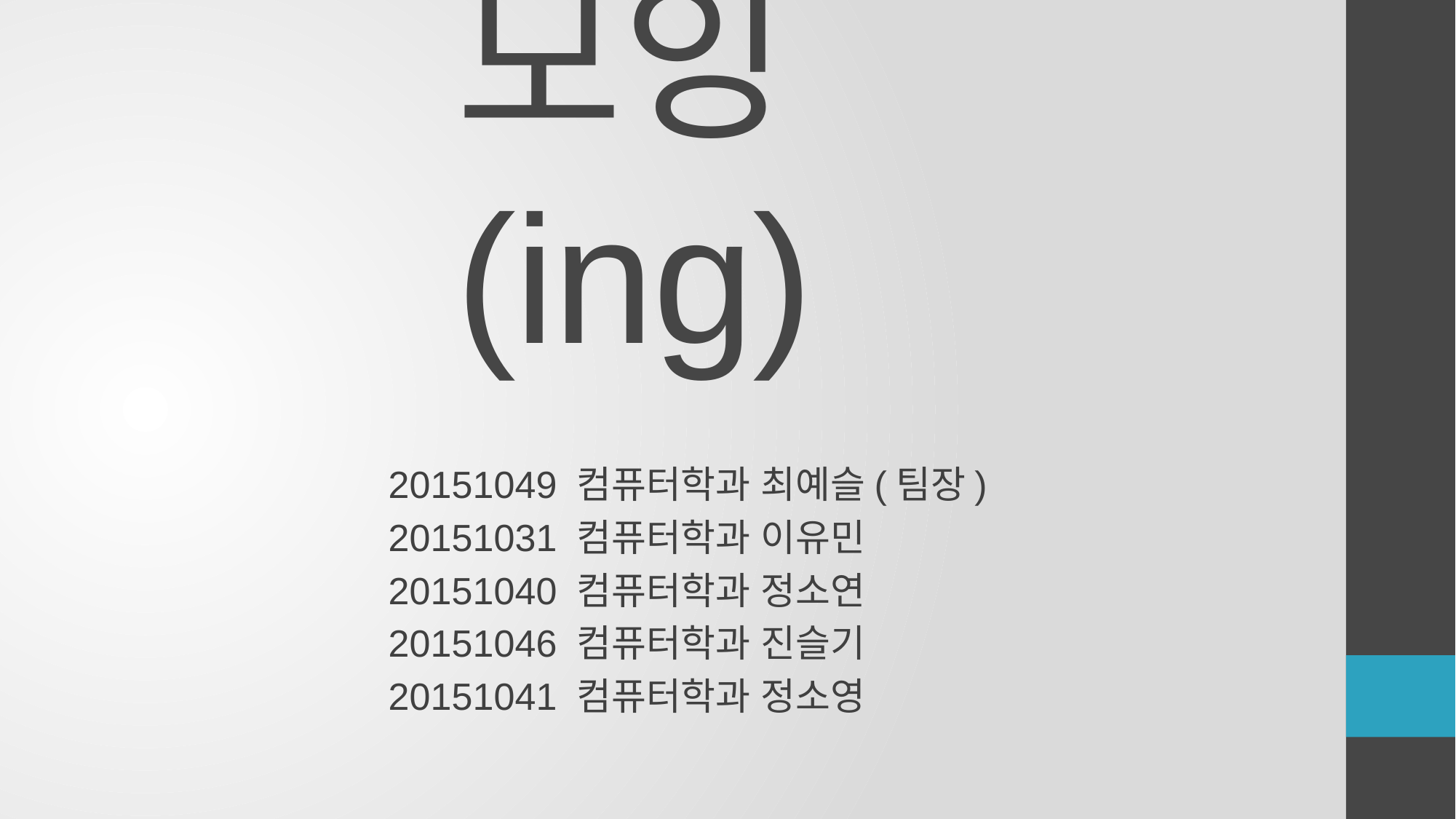

# 모잉(ing)
20151049 컴퓨터학과 최예슬(팀장)
20151031 컴퓨터학과 이유민
20151040 컴퓨터학과 정소연
20151046 컴퓨터학과 진슬기
20151041 컴퓨터학과 정소영